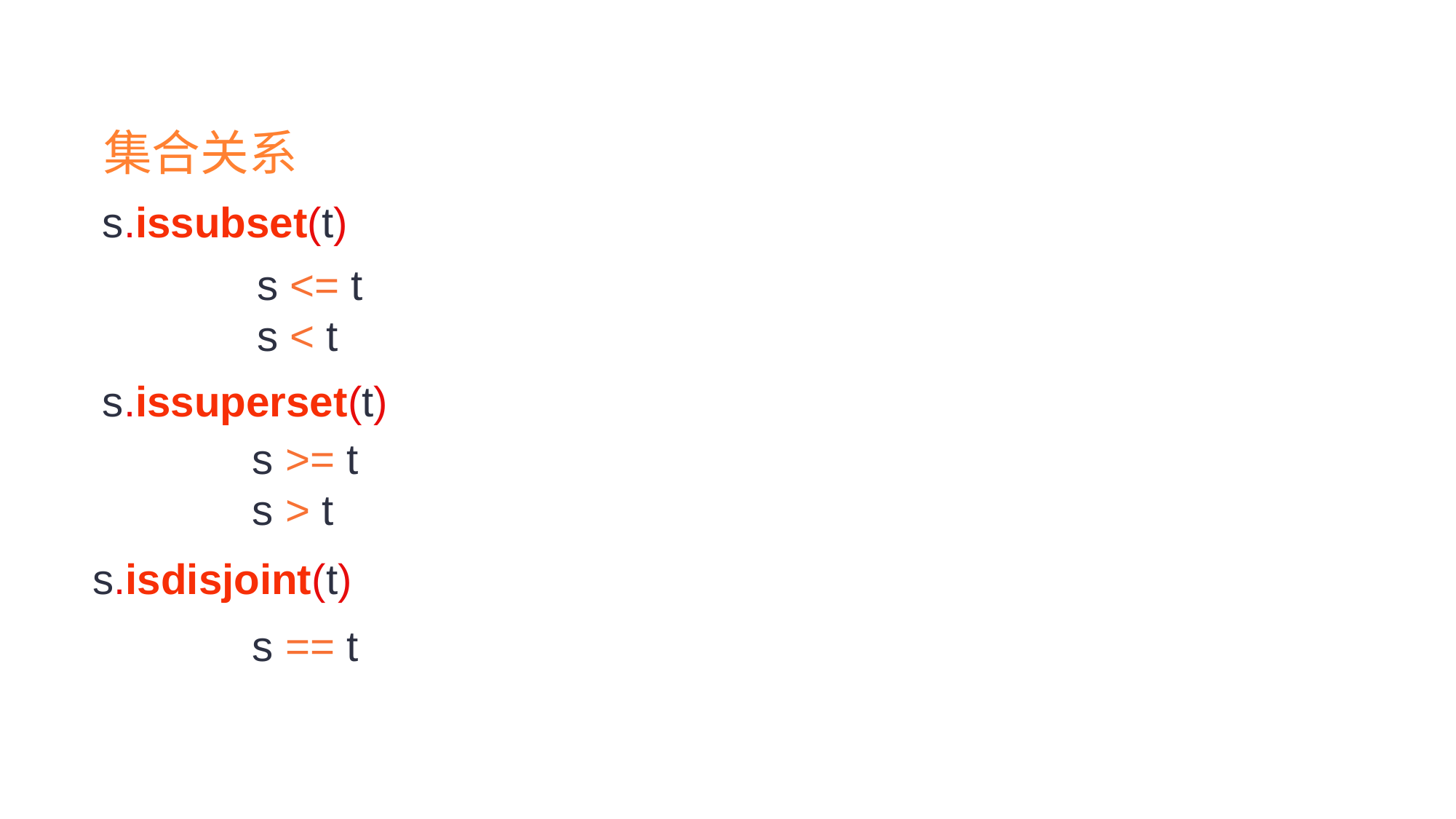

集合关系
s.issubset(t)
s <= t
s < t
s.issuperset(t)
s >= t
s > t
s.isdisjoint(t)
s == t